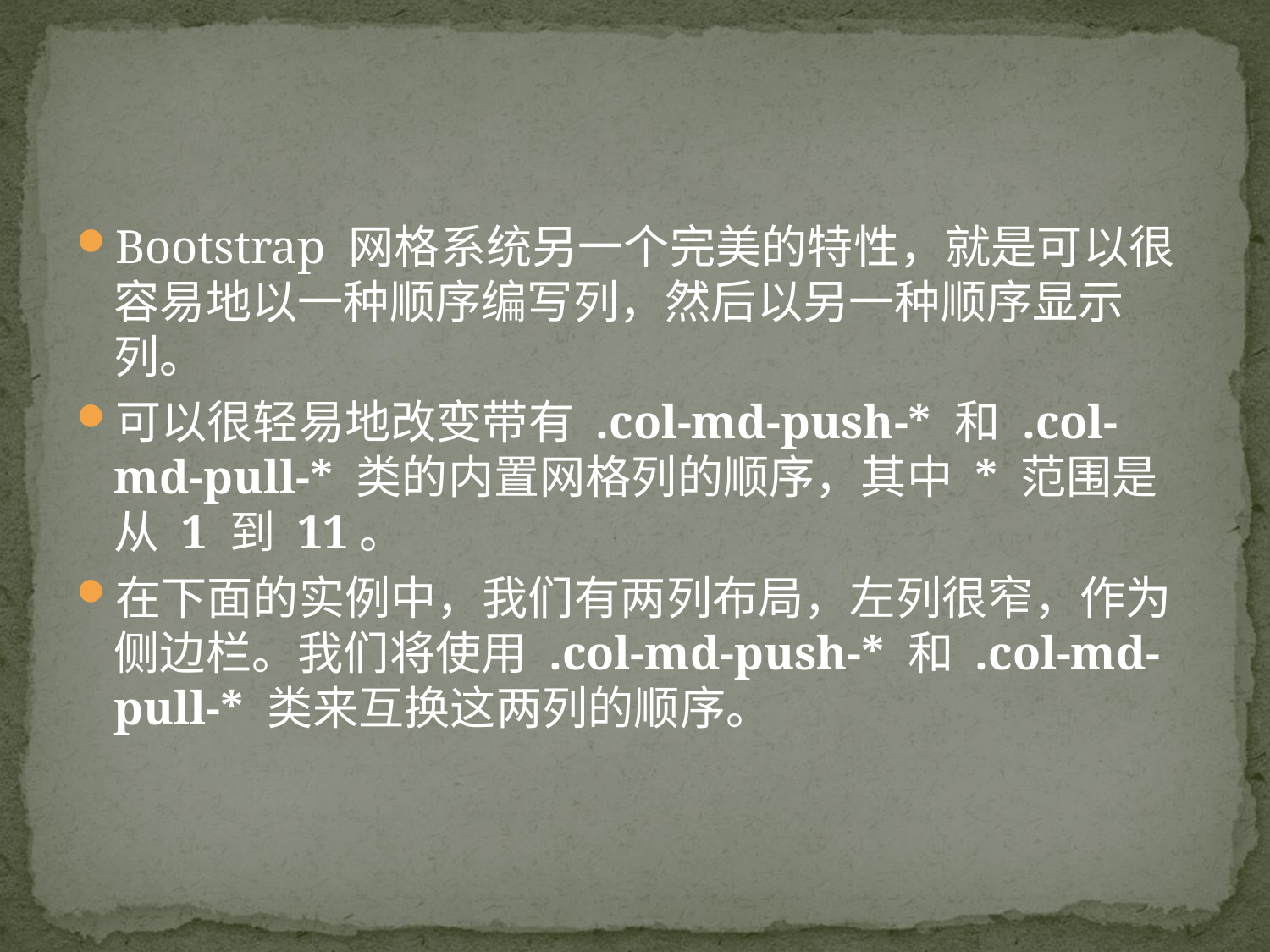

#
Bootstrap 网格系统另一个完美的特性，就是可以很容易地以一种顺序编写列，然后以另一种顺序显示列。
可以很轻易地改变带有 .col-md-push-* 和 .col-md-pull-* 类的内置网格列的顺序，其中 * 范围是从 1 到 11。
在下面的实例中，我们有两列布局，左列很窄，作为侧边栏。我们将使用 .col-md-push-* 和 .col-md-pull-* 类来互换这两列的顺序。